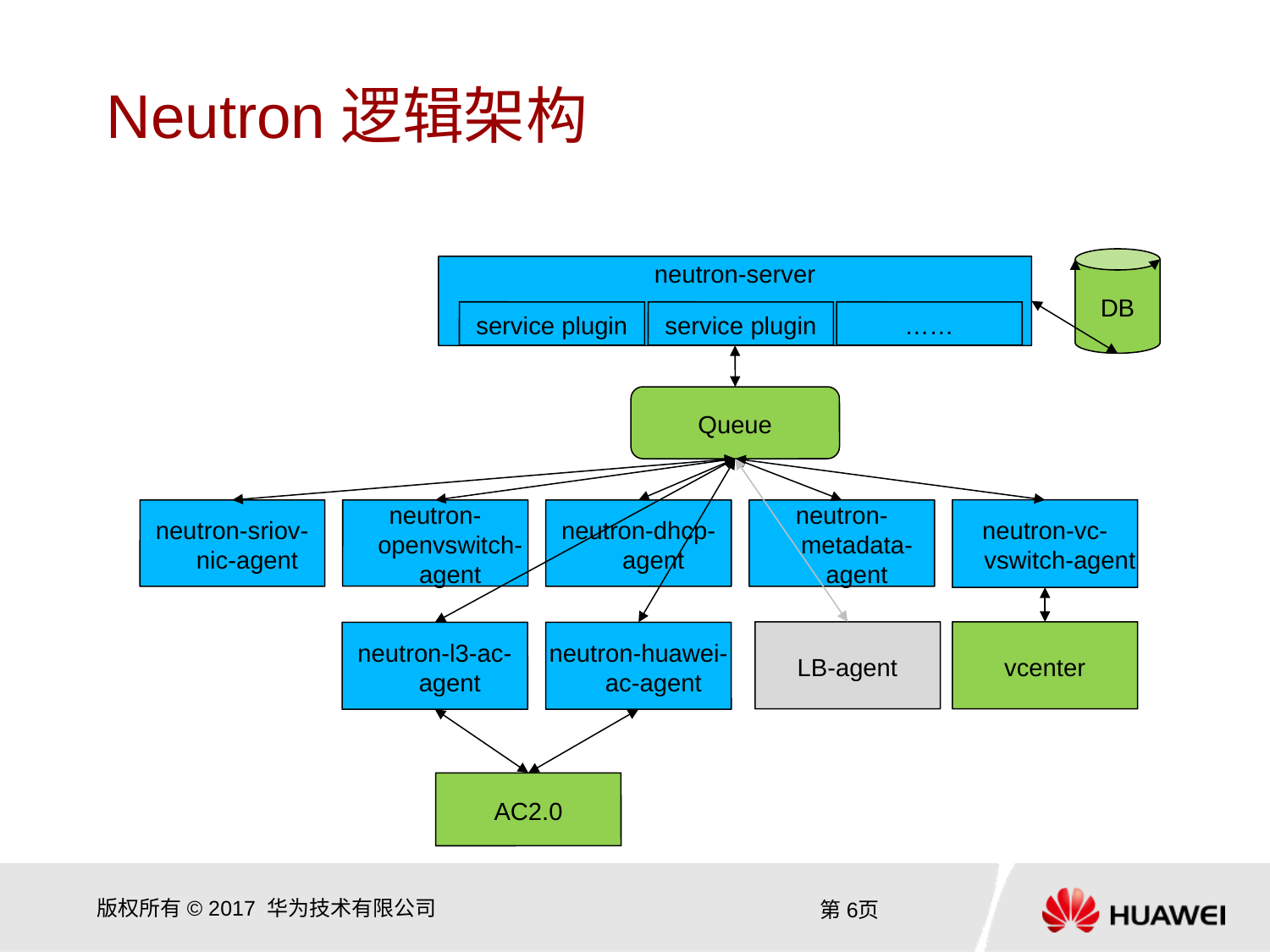

# Neutron逻辑架构
DB
neutron-server
service plugin
service plugin
……
Queue
neutron-vc-vswitch-agent
neutron-sriov-nic-agent
neutron-dhcp-agent
neutron-metadata-agent
neutron-openvswitch-agent
LB-agent
vcenter
neutron-l3-ac-agent
neutron-huawei-ac-agent
AC2.0